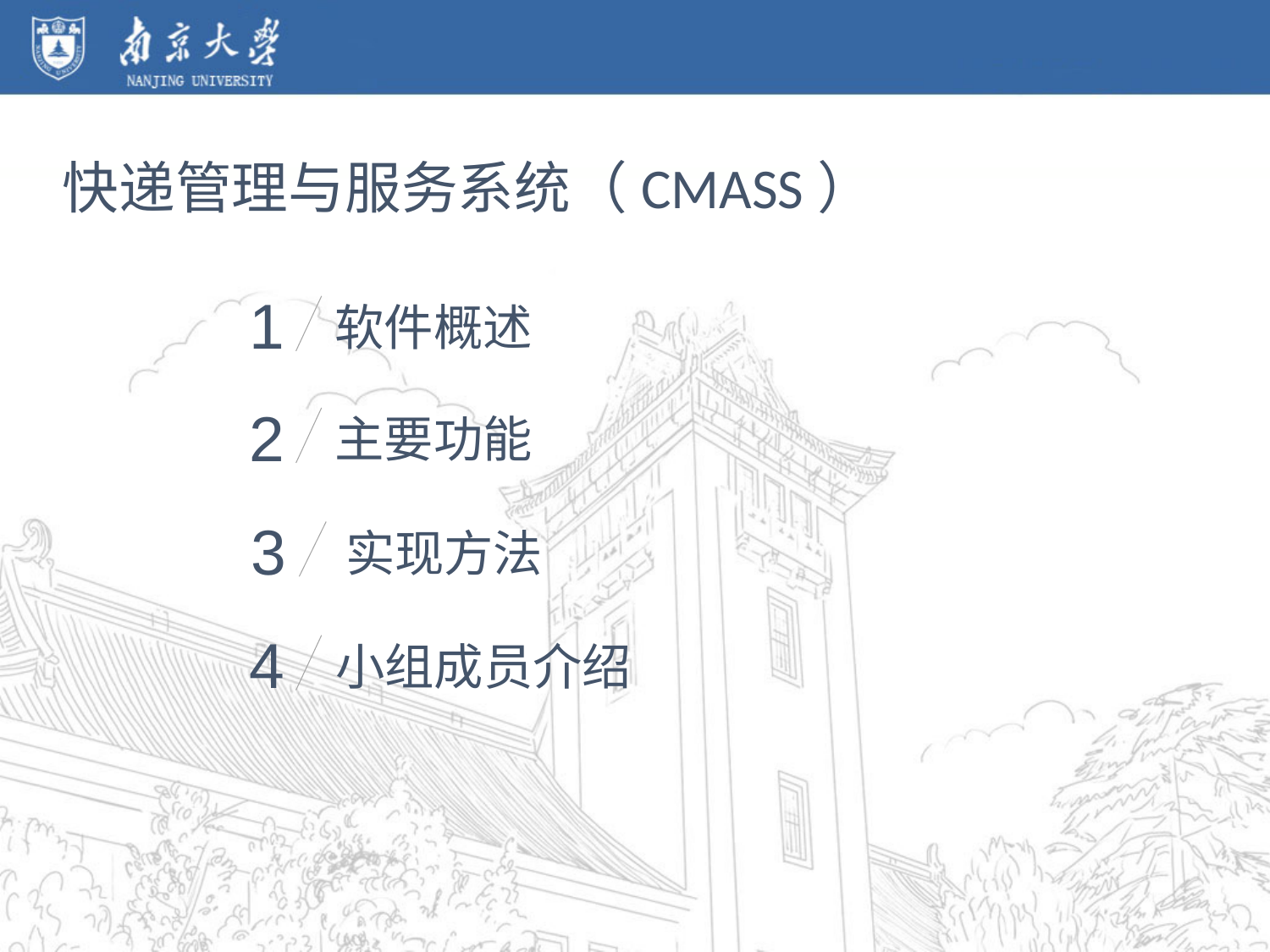

快递管理与服务系统（CMASS）
1
软件概述
2
主要功能
3
实现方法
4
小组成员介绍